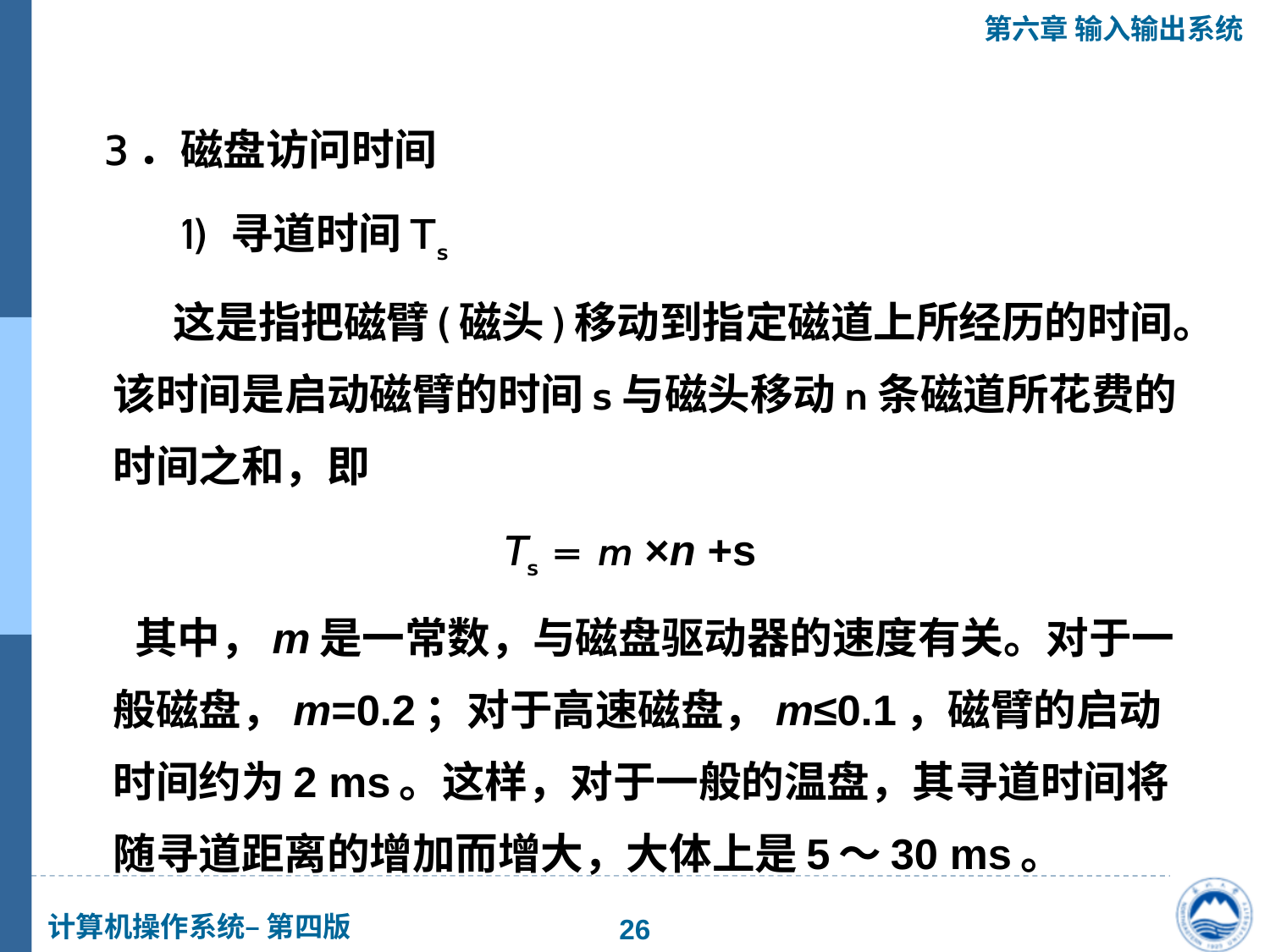

3．磁盘访问时间
　　 1) 寻道时间Ts
　　 这是指把磁臂(磁头)移动到指定磁道上所经历的时间。该时间是启动磁臂的时间s与磁头移动n条磁道所花费的时间之和，即
Ts = m ×n +s
     其中，m是一常数，与磁盘驱动器的速度有关。对于一般磁盘，m=0.2；对于高速磁盘，m≤0.1，磁臂的启动时间约为2 ms。这样，对于一般的温盘，其寻道时间将随寻道距离的增加而增大，大体上是5～30 ms。